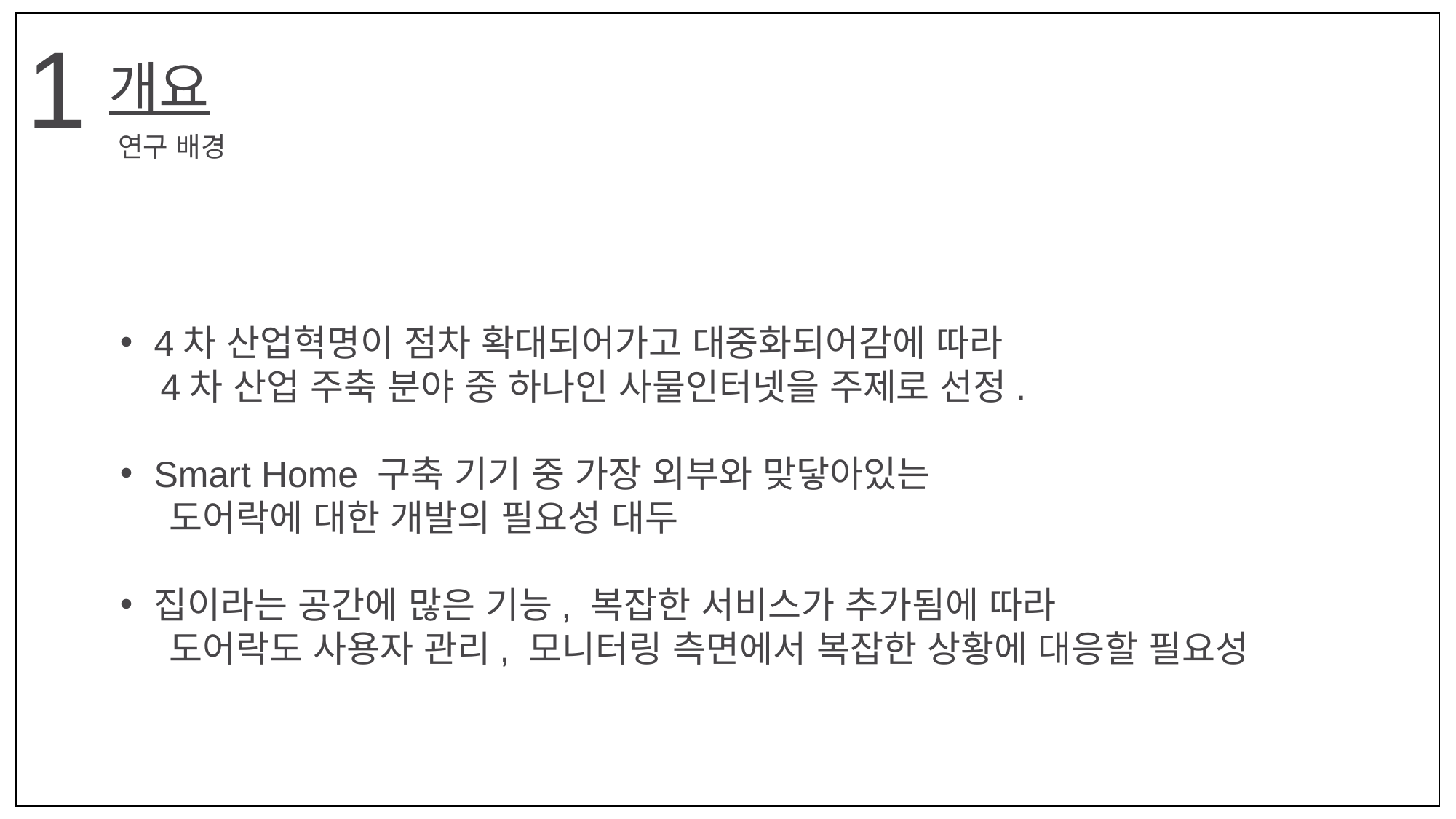

1
개요
연구 배경
4차 산업혁명이 점차 확대되어가고 대중화되어감에 따라
    4차 산업 주축 분야 중 하나인 사물인터넷을 주제로 선정.

Smart Home 구축 기기 중 가장 외부와 맞닿아있는
    도어락에 대한 개발의 필요성 대두

집이라는 공간에 많은 기능, 복잡한 서비스가 추가됨에 따라
    도어락도 사용자 관리, 모니터링 측면에서 복잡한 상황에 대응할 필요성